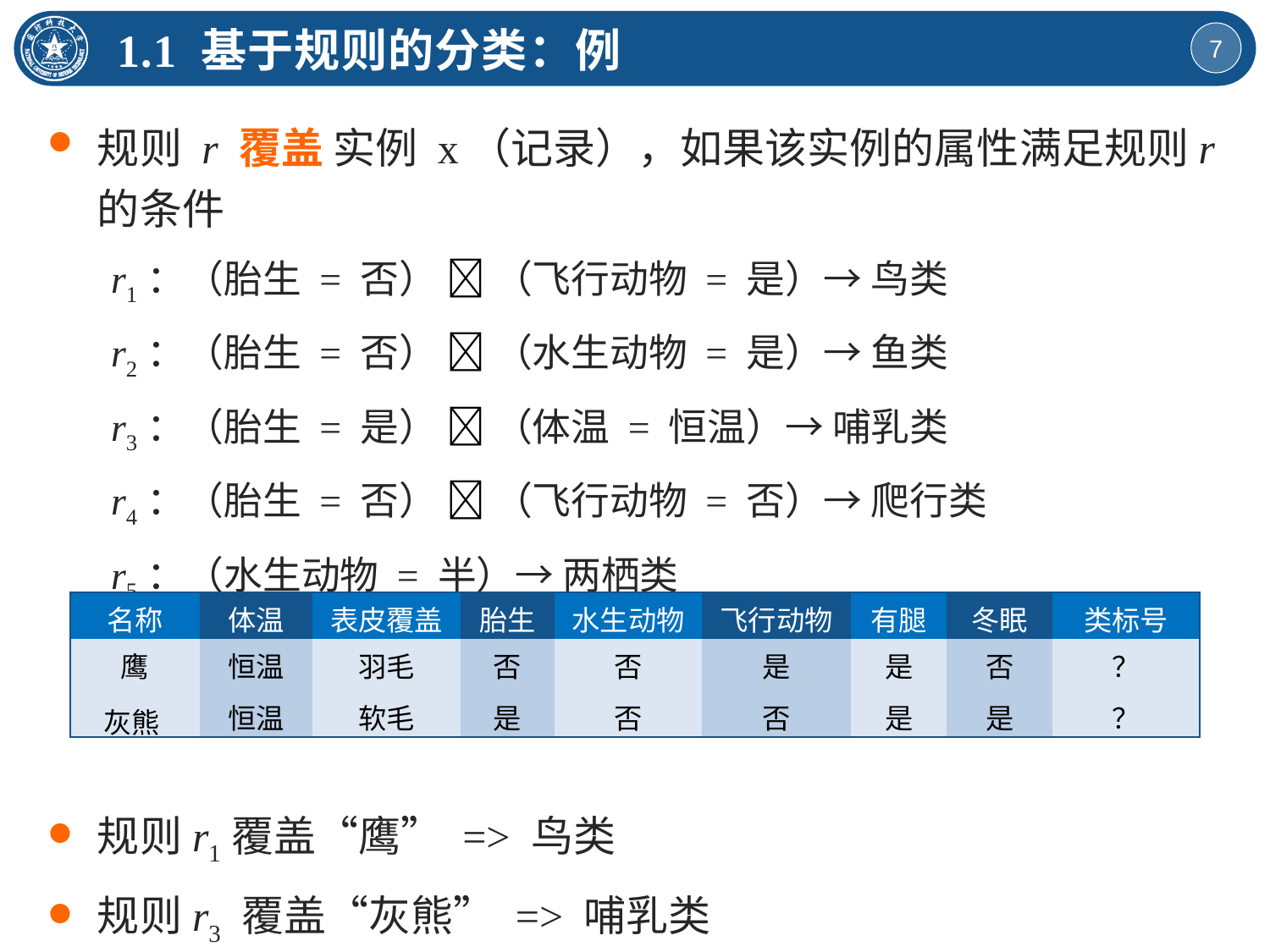

1.1 基于规则的分类：例
规则 r 覆盖 实例 x（记录），如果该实例的属性满足规则r的条件
r1：（胎生 = 否） ∧ （飞行动物 = 是）→ 鸟类
r2：（胎生 = 否） ∧ （水生动物 = 是）→ 鱼类
r3：（胎生 = 是） ∧ （体温 = 恒温）→ 哺乳类
r4：（胎生 = 否） ∧ （飞行动物 = 否）→ 爬行类
r5：（水生动物 = 半）→ 两栖类

规则r1覆盖“鹰” => 鸟类
规则r3 覆盖“灰熊” => 哺乳类
| 名称 | 体温 | 表皮覆盖 | 胎生 | 水生动物 | 飞行动物 | 有腿 | 冬眠 | 类标号 |
| --- | --- | --- | --- | --- | --- | --- | --- | --- |
| 鹰 灰熊 | 恒温 恒温 | 羽毛 软毛 | 否 是 | 否 否 | 是 否 | 是 是 | 否 是 | ？ ？ |